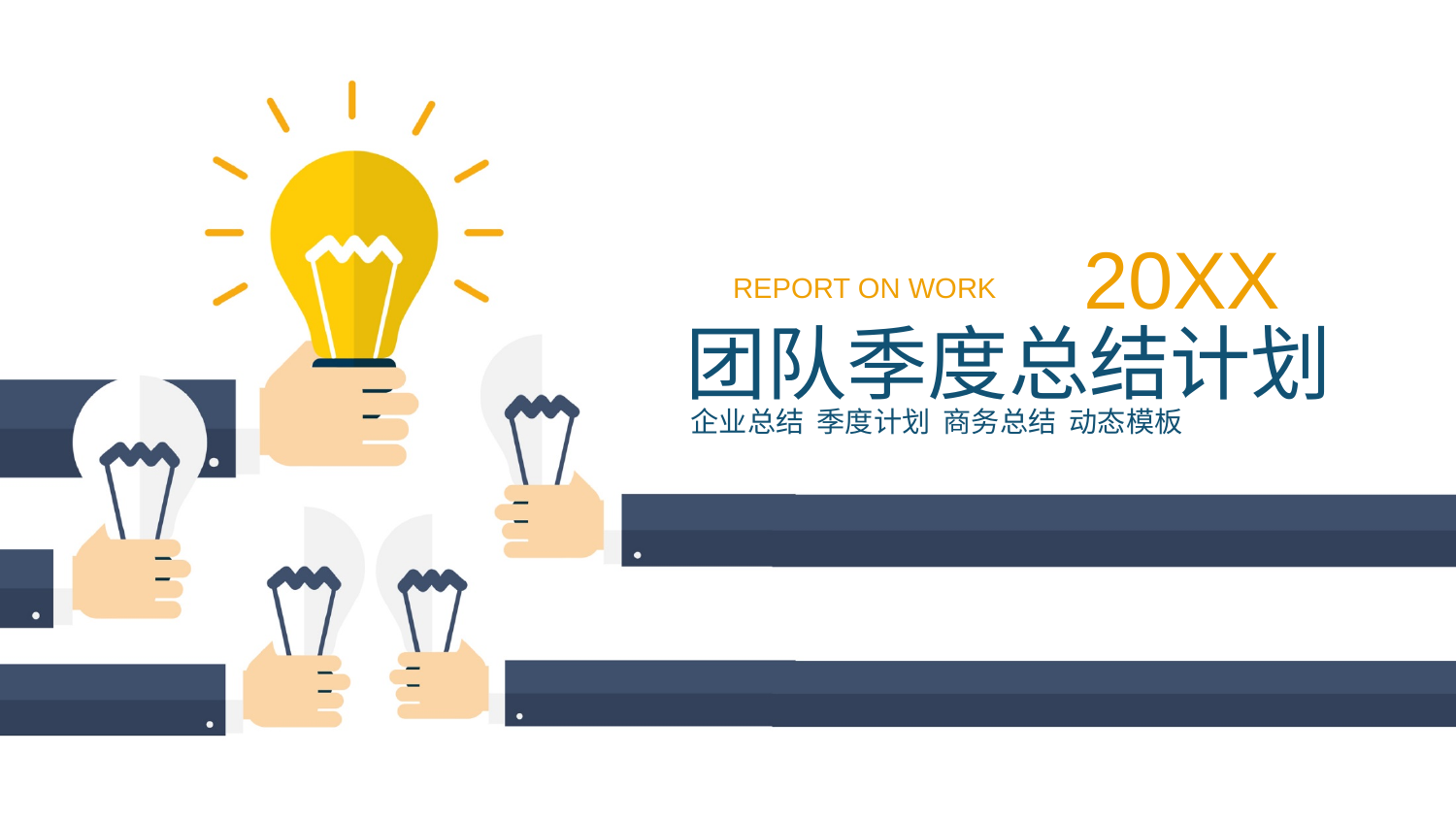

20XX
REPORT ON WORK
团队季度总结计划
企业总结  季度计划  商务总结  动态模板